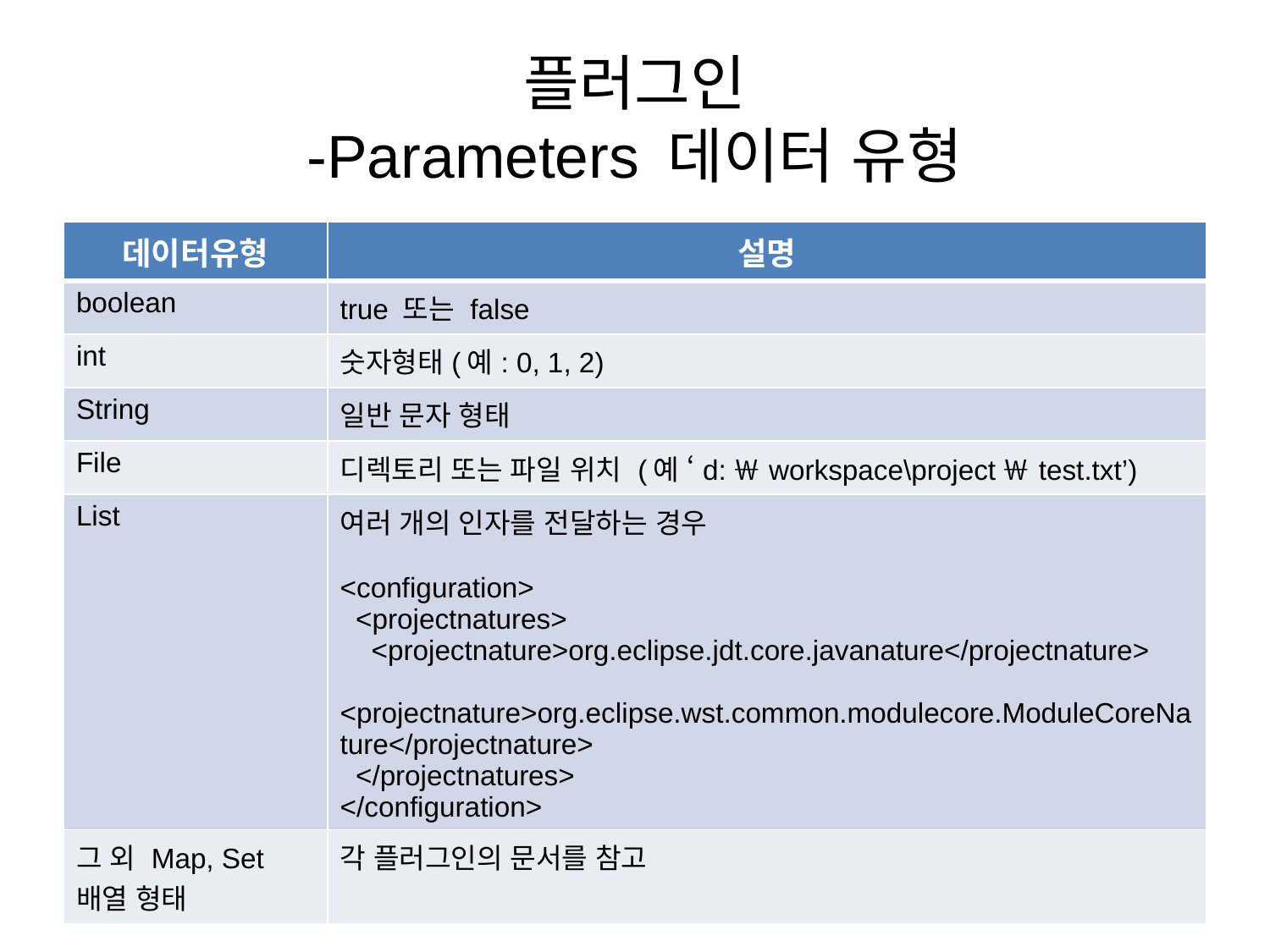

# 플러그인 -Parameters 데이터 유형
| 데이터유형 | 설명 |
| --- | --- |
| boolean | true 또는 false |
| int | 숫자형태(예: 0, 1, 2) |
| String | 일반 문자 형태 |
| File | 디렉토리 또는 파일 위치 (예 ‘d:￦workspace\project￦test.txt’) |
| List | 여러 개의 인자를 전달하는 경우 <configuration> <projectnatures> <projectnature>org.eclipse.jdt.core.javanature</projectnature> <projectnature>org.eclipse.wst.common.modulecore.ModuleCoreNature</projectnature> </projectnatures> </configuration> |
| 그 외 Map, Set 배열 형태 | 각 플러그인의 문서를 참고 |